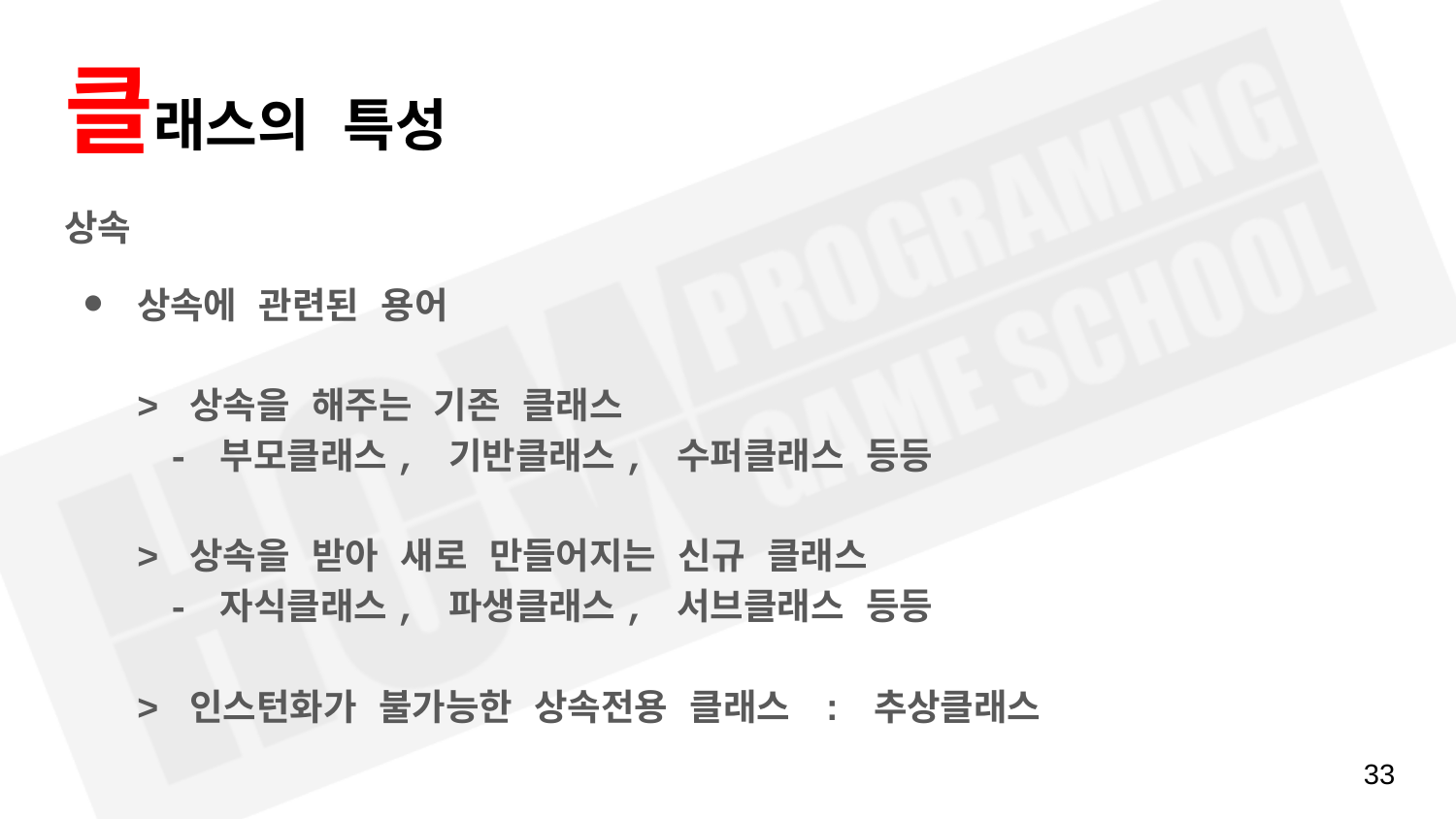

# 클래스의 특성
상속
상속에 관련된 용어
> 상속을 해주는 기존 클래스
 - 부모클래스, 기반클래스, 수퍼클래스 등등
> 상속을 받아 새로 만들어지는 신규 클래스
 - 자식클래스, 파생클래스, 서브클래스 등등
> 인스턴화가 불가능한 상속전용 클래스 : 추상클래스
33